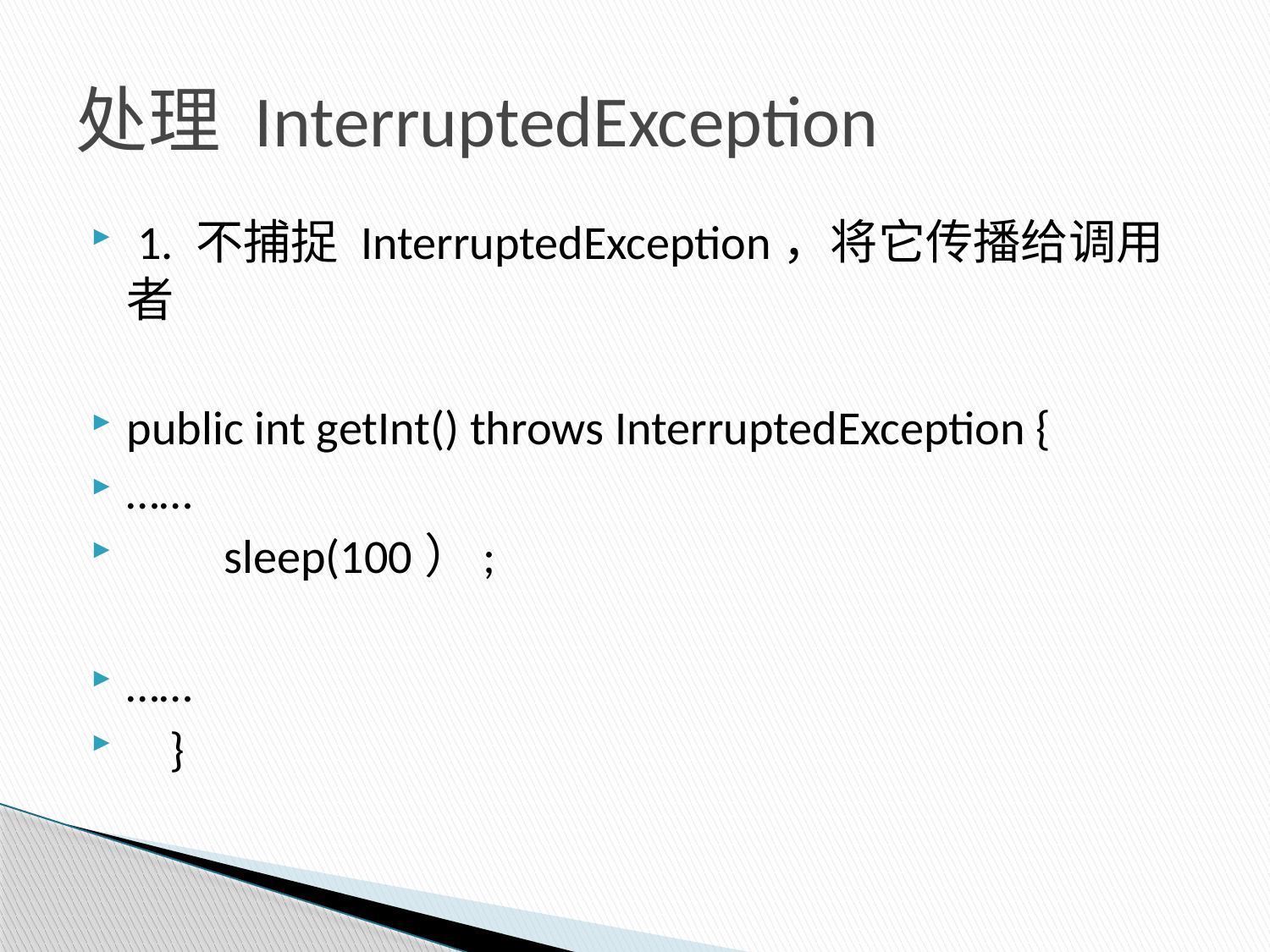

# 处理 InterruptedException
 1. 不捕捉 InterruptedException，将它传播给调用者

public int getInt() throws InterruptedException {
……
         sleep(100）;

……
    }